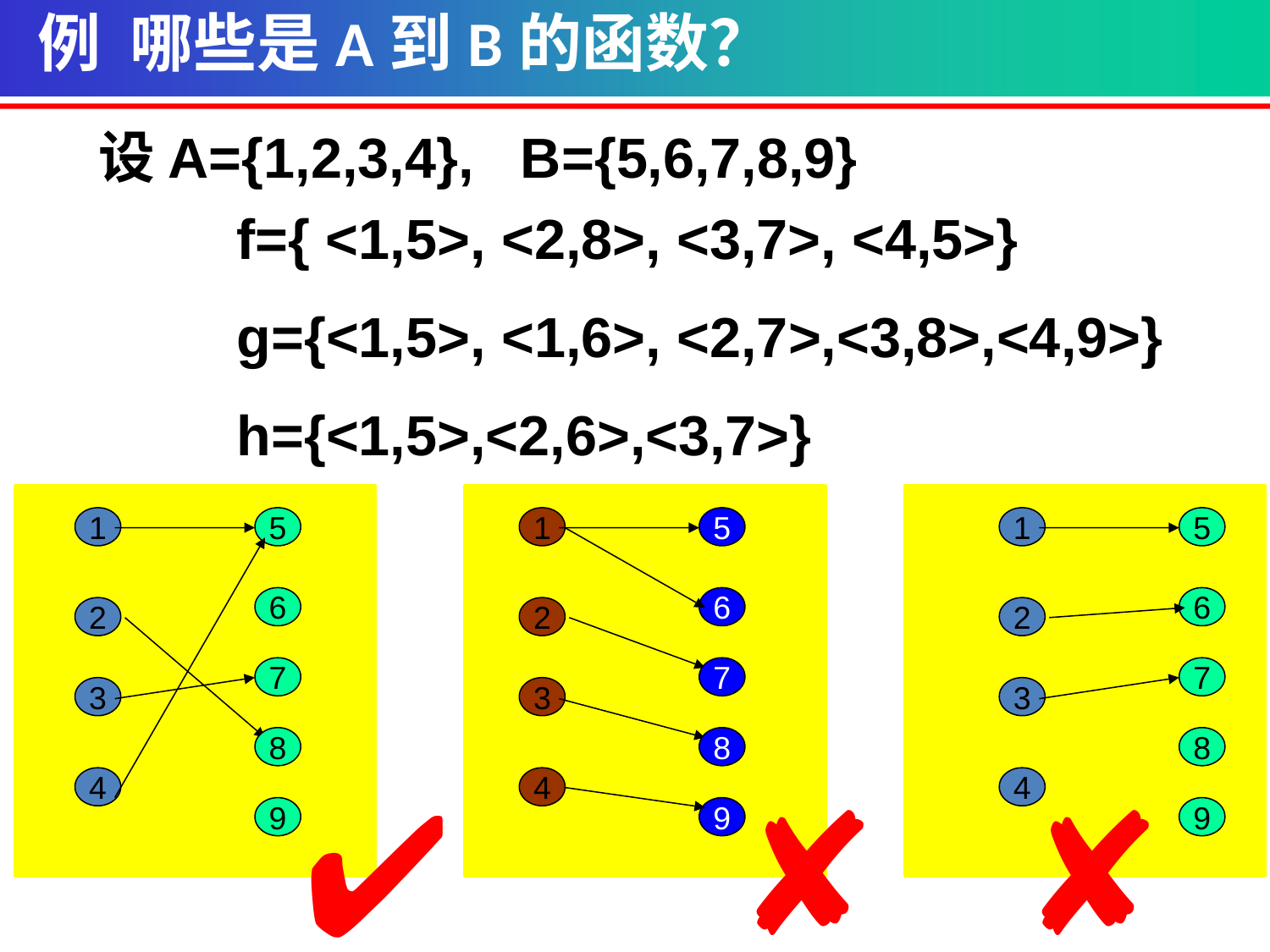

例  哪些是A到B的函数？
    设A={1,2,3,4},   B={5,6,7,8,9}
             f={ <1,5>, <2,8>, <3,7>, <4,5>}
             g={<1,5>, <1,6>, <2,7>,<3,8>,<4,9>}
             h={<1,5>,<2,6>,<3,7>}

1
5

6
2

7
3

8
4
9
1
5

6
2

7
3

8
4

9
1
5

6
2

7
3

8
4
9
✘
✔
✘